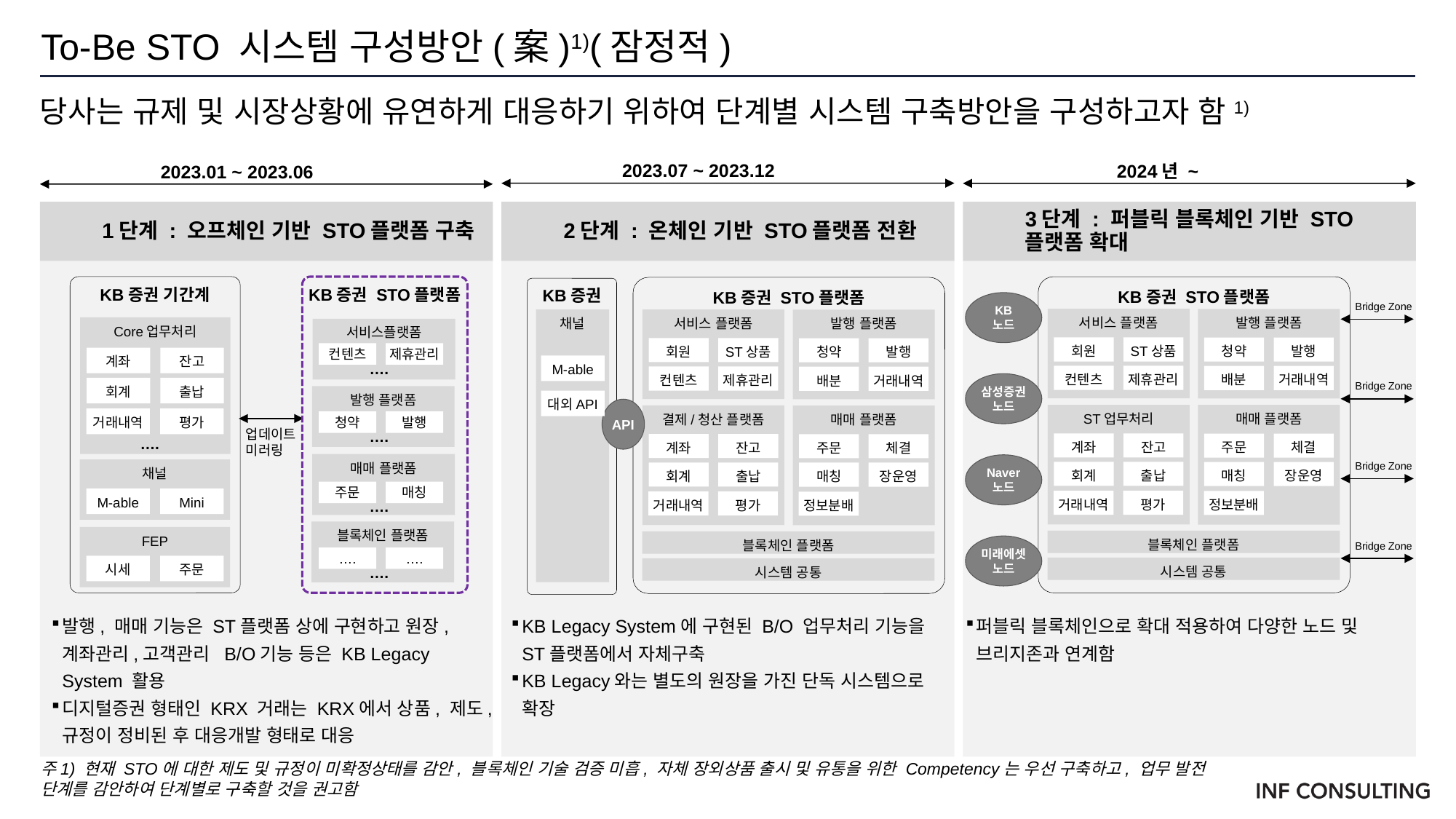

# To-Be STO 시스템 구성방안(案)1)(잠정적)
당사는 규제 및 시장상황에 유연하게 대응하기 위하여 단계별 시스템 구축방안을 구성하고자 함1)
2023.07 ~ 2023.12
2024년 ~
2023.01 ~ 2023.06
1단계 : 오프체인 기반 STO플랫폼 구축

2단계 : 온체인 기반 STO플랫폼 전환

3단계 : 퍼블릭 블록체인 기반 STO플랫폼 확대

KB증권 기간계
KB증권 STO플랫폼
KB증권 STO플랫폼
KB증권 STO플랫폼
KB증권
KB
노드
삼성증권
노드
Naver
노드
미래에셋
노드
Bridge Zone
서비스 플랫폼
발행 플랫폼
채널
서비스 플랫폼
발행 플랫폼
Core업무처리
서비스플랫폼
발행 플랫폼
매매 플랫폼
블록체인 플랫폼
회원
ST상품
컨텐츠
제휴관리
청약
발행
배분
거래내역
회원
ST상품
컨텐츠
제휴관리
청약
발행
배분
거래내역
컨텐츠
제휴관리
….
계좌
잔고
회계
출납
거래내역
평가
M-able
Bridge Zone
대외API
API
ST업무처리
계좌
잔고
회계
출납
거래내역
평가
매매 플랫폼
주문
체결
매칭
장운영
정보분배
결제/청산 플랫폼
계좌
잔고
회계
출납
거래내역
평가
매매 플랫폼
주문
체결
매칭
장운영
정보분배
청약
발행
….
업데이트
미러링
….
Bridge Zone
채널
주문
매칭
….
M-able
Mini
FEP
블록체인 플랫폼
블록체인 플랫폼
Bridge Zone
….
….
….
시세
주문
시스템 공통
시스템 공통
발행, 매매 기능은 ST플랫폼 상에 구현하고 원장, 계좌관리,고객관리  B/O기능 등은 KB Legacy System 활용
디지털증권 형태인 KRX 거래는 KRX에서 상품, 제도, 규정이 정비된 후 대응개발 형태로 대응
KB Legacy System에 구현된 B/O 업무처리 기능을 ST플랫폼에서 자체구축
KB Legacy와는 별도의 원장을 가진 단독 시스템으로 확장
퍼블릭 블록체인으로 확대 적용하여 다양한 노드 및 브리지존과 연계함
주1) 현재 STO에 대한 제도 및 규정이 미확정상태를 감안, 블록체인 기술 검증 미흡, 자체 장외상품 출시 및 유통을 위한 Competency는 우선 구축하고, 업무 발전 단계를 감안하여 단계별로 구축할 것을 권고함